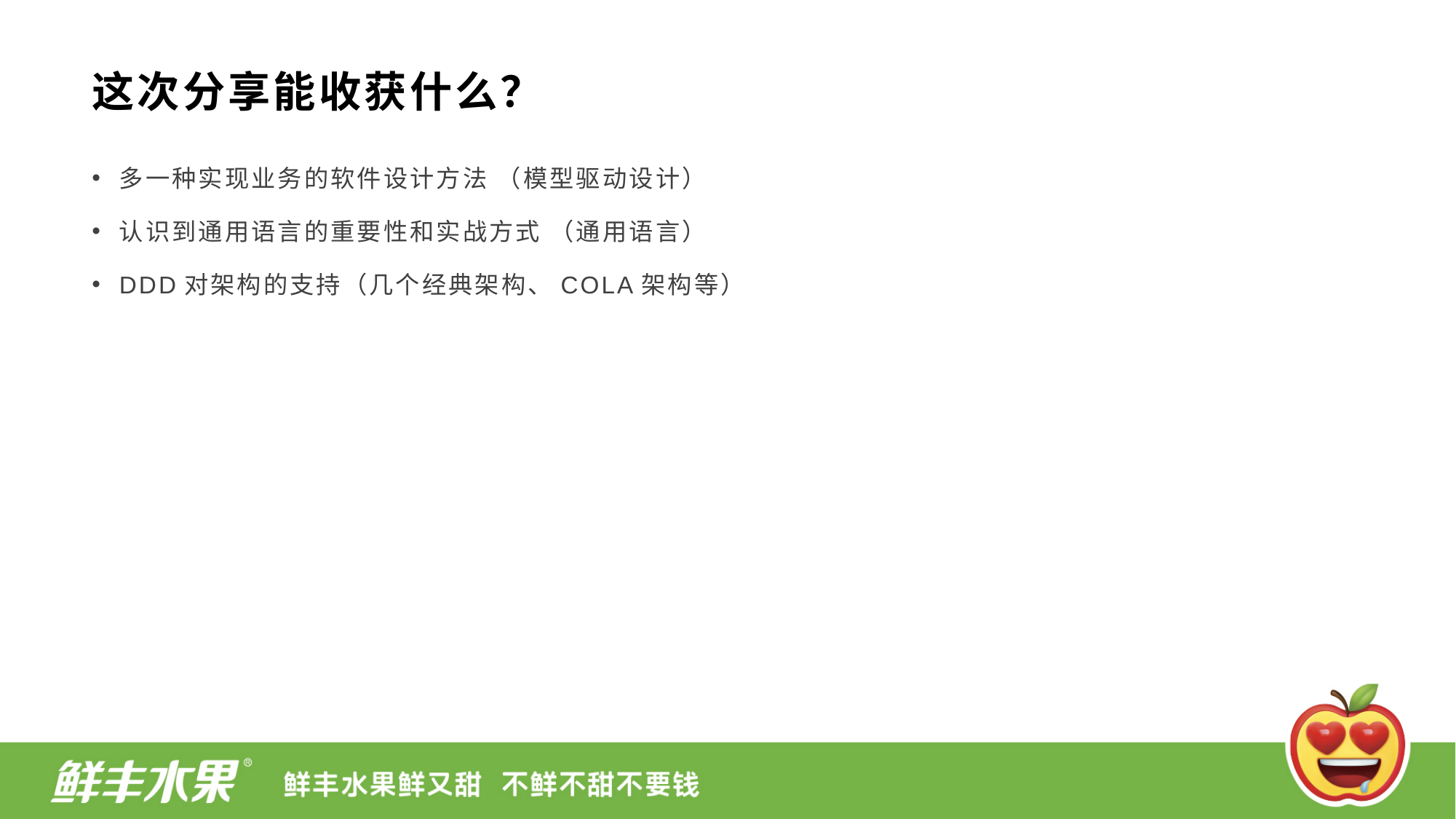

# 这次分享能收获什么？
多一种实现业务的软件设计方法 （模型驱动设计）
认识到通用语言的重要性和实战方式 （通用语言）
DDD对架构的支持（几个经典架构、COLA架构等）